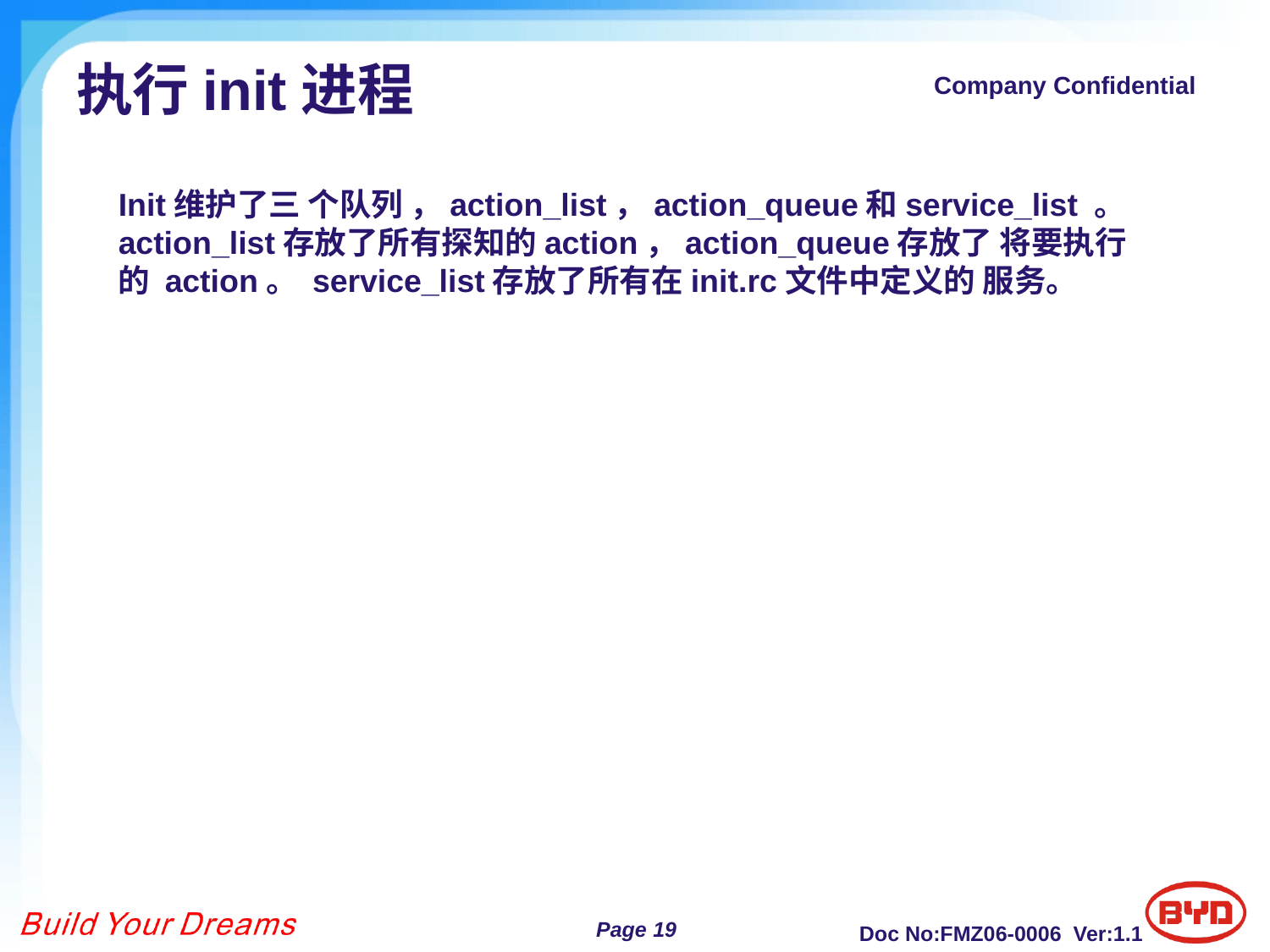

# 执行init进程
Init维护了三 个队列 ，action_list，action_queue和service_list 。 action_list存放了所有探知的action，action_queue存放了 将要执行的 action。 service_list存放了所有在init.rc文件中定义的 服务。